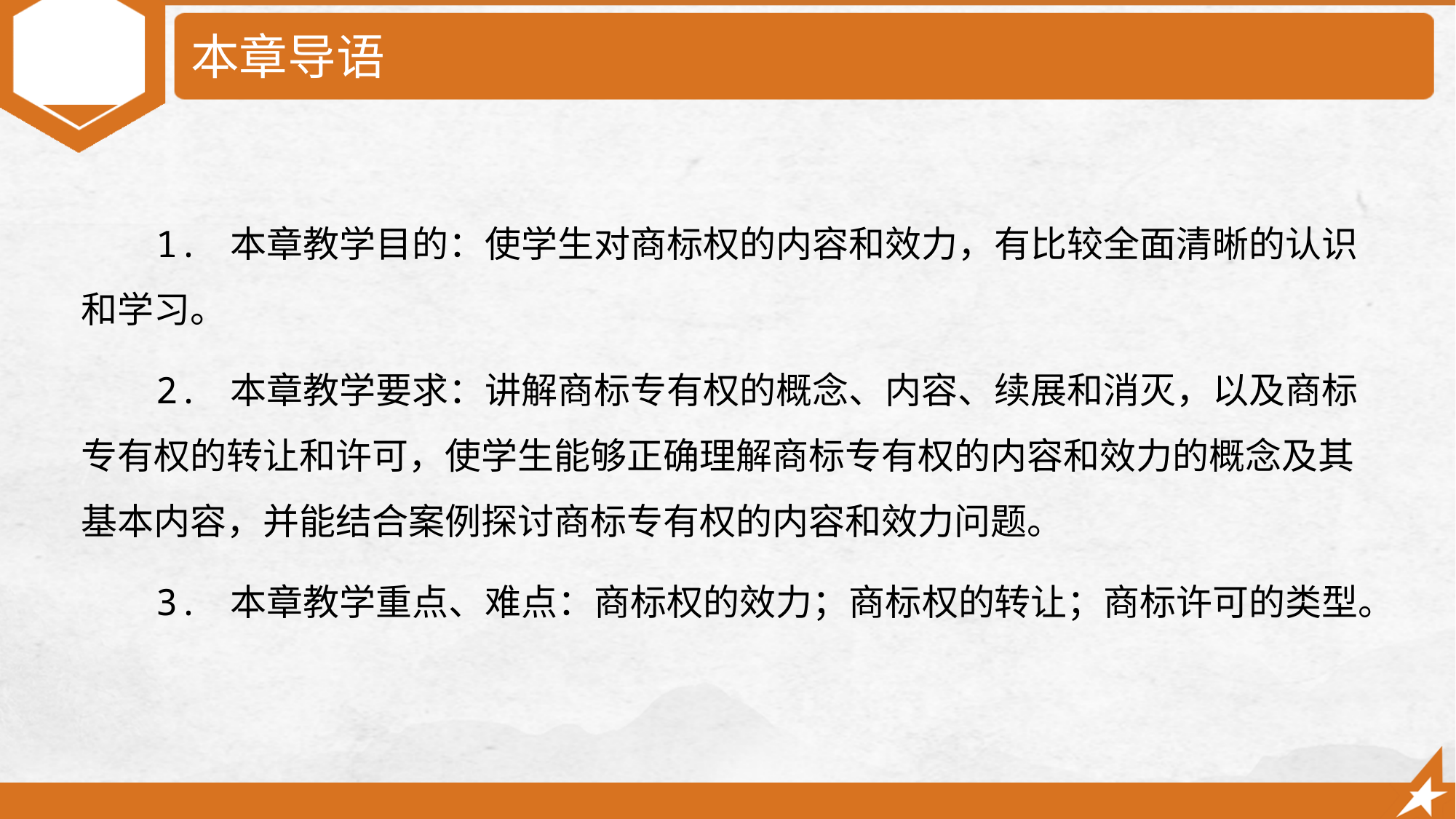

# 本章导语
1. 本章教学目的：使学生对商标权的内容和效力，有比较全面清晰的认识和学习。
2. 本章教学要求：讲解商标专有权的概念、内容、续展和消灭，以及商标专有权的转让和许可，使学生能够正确理解商标专有权的内容和效力的概念及其基本内容，并能结合案例探讨商标专有权的内容和效力问题。
3. 本章教学重点、难点：商标权的效力；商标权的转让；商标许可的类型。